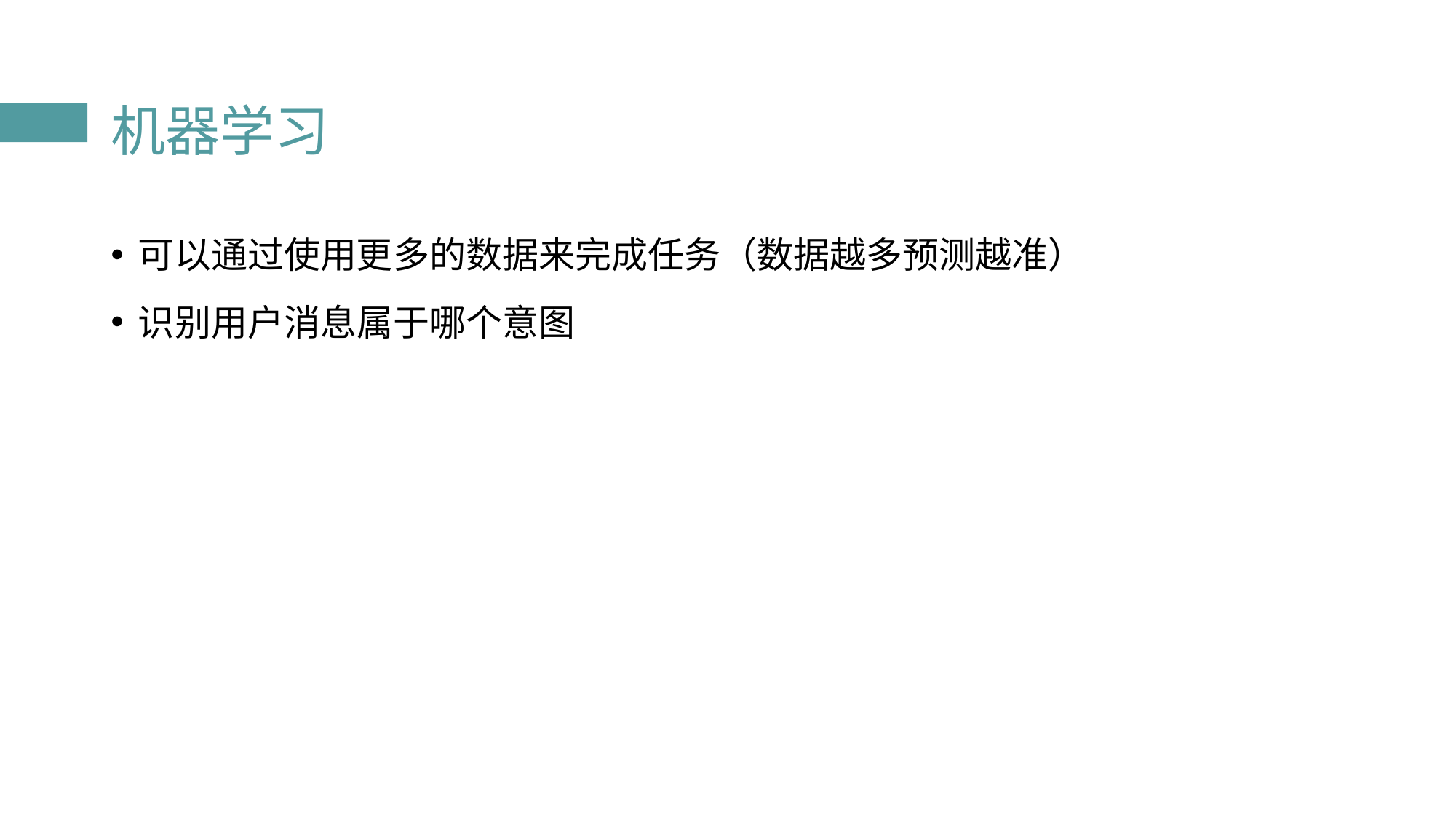

# 机器学习
可以通过使用更多的数据来完成任务（数据越多预测越准）
识别用户消息属于哪个意图